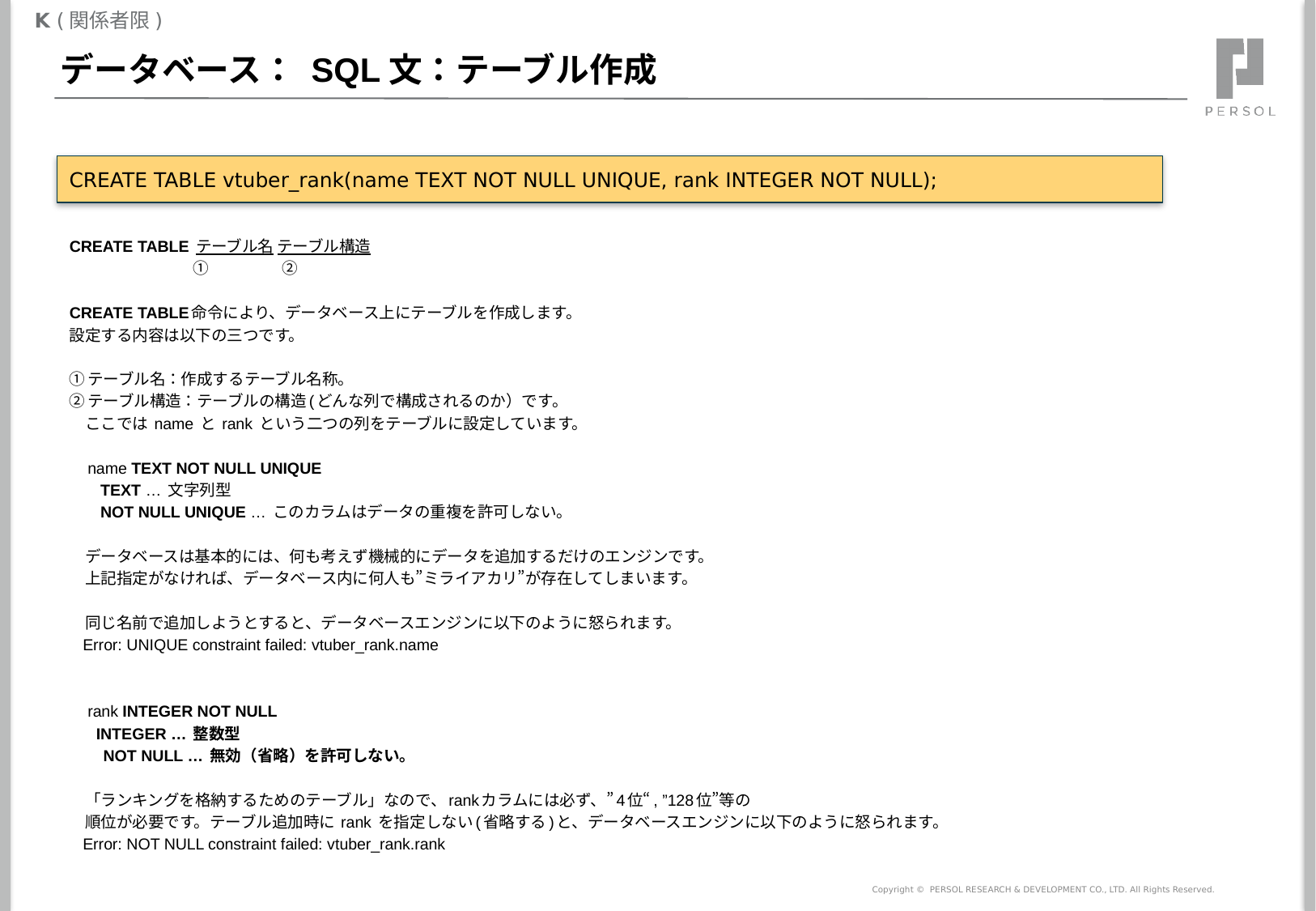

# データベース： SQL文：テーブル作成
CREATE TABLE vtuber_rank(name TEXT NOT NULL UNIQUE, rank INTEGER NOT NULL);
CREATE TABLE テーブル名 テーブル構造
　　　　　             ①　　　　   ②

CREATE TABLE命令により、データベース上にテーブルを作成します。
設定する内容は以下の三つです。

①テーブル名：作成するテーブル名称。
②テーブル構造：テーブルの構造(どんな列で構成されるのか）です。
　ここでは name と rank という二つの列をテーブルに設定しています。

　name TEXT NOT NULL UNIQUE
       TEXT … 文字列型
       NOT NULL UNIQUE … このカラムはデータの重複を許可しない。

　データベースは基本的には、何も考えず機械的にデータを追加するだけのエンジンです。
　上記指定がなければ、データベース内に何人も”ミライアカリ”が存在してしまいます。

　同じ名前で追加しようとすると、データベースエンジンに以下のように怒られます。
   Error: UNIQUE constraint failed: vtuber_rank.name

　rank INTEGER NOT NULL
      INTEGER … 整数型
　　NOT NULL … 無効（省略）を許可しない。

　「ランキングを格納するためのテーブル」なので、rankカラムには必ず、”4位“, ”128位”等の
　順位が必要です。テーブル追加時に rank を指定しない(省略する)と、データベースエンジンに以下のように怒られます。
   Error: NOT NULL constraint failed: vtuber_rank.rank